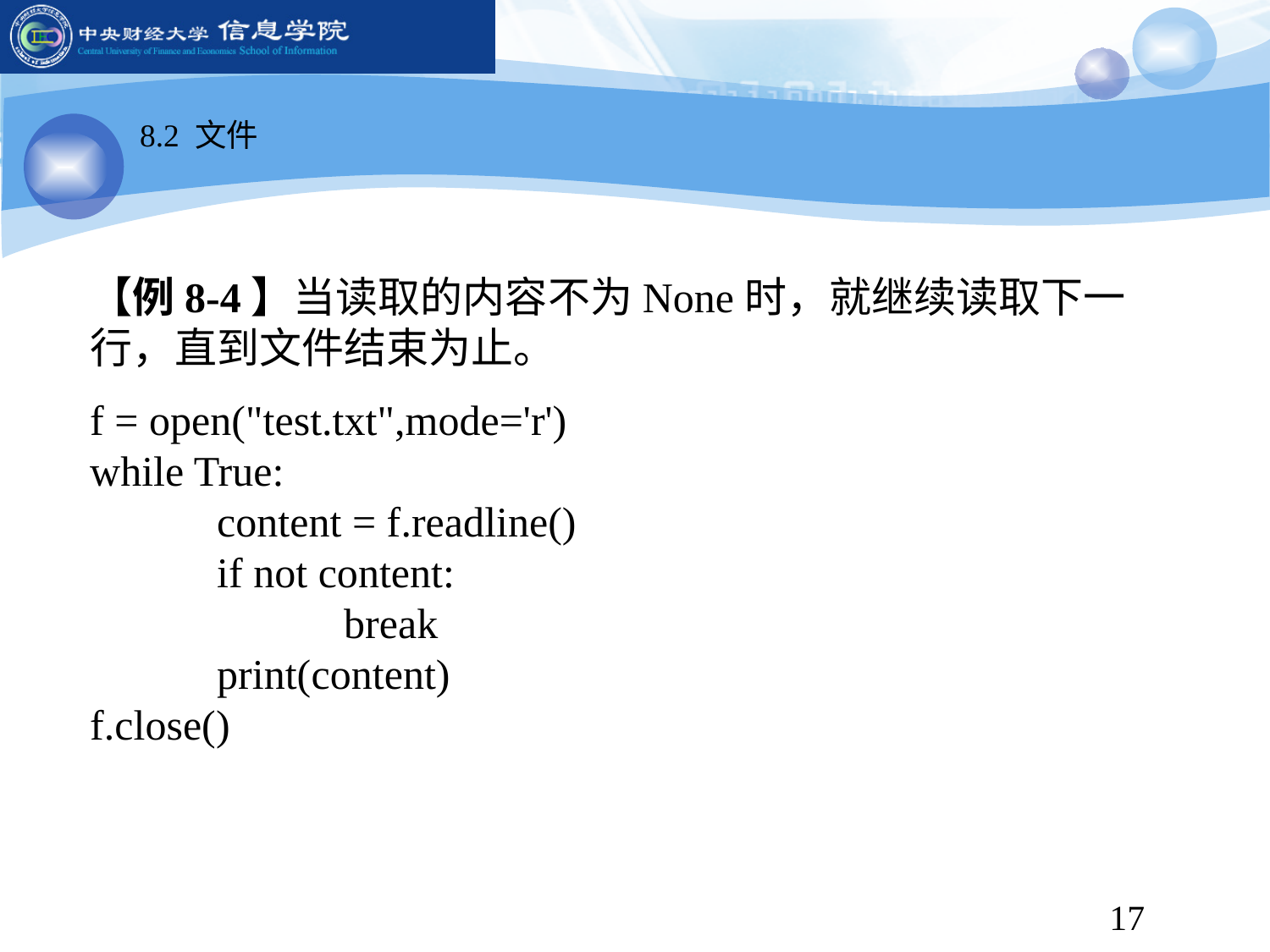

8.2 文件
【例8-4】当读取的内容不为None时，就继续读取下一行，直到文件结束为止。

f = open("test.txt",mode='r')
while True:
	content = f.readline()
	if not content:
		break
	print(content)
f.close()